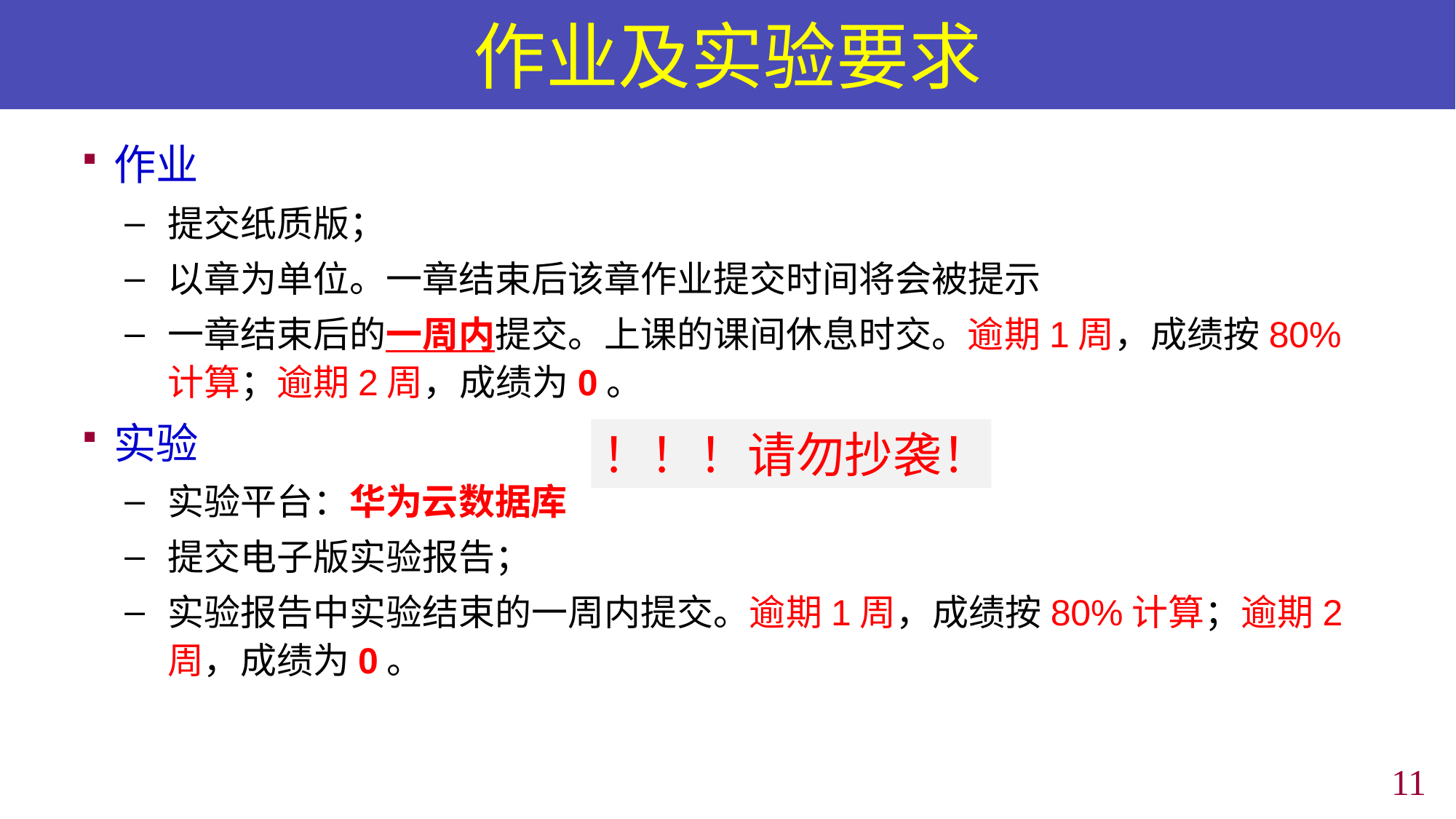

# 作业及实验要求
作业
提交纸质版；
以章为单位。一章结束后该章作业提交时间将会被提示
一章结束后的一周内提交。上课的课间休息时交。逾期1周，成绩按80%计算；逾期2周，成绩为0。
实验
实验平台：华为云数据库
提交电子版实验报告；
实验报告中实验结束的一周内提交。逾期1周，成绩按80%计算；逾期2周，成绩为0。
！！！请勿抄袭！
11